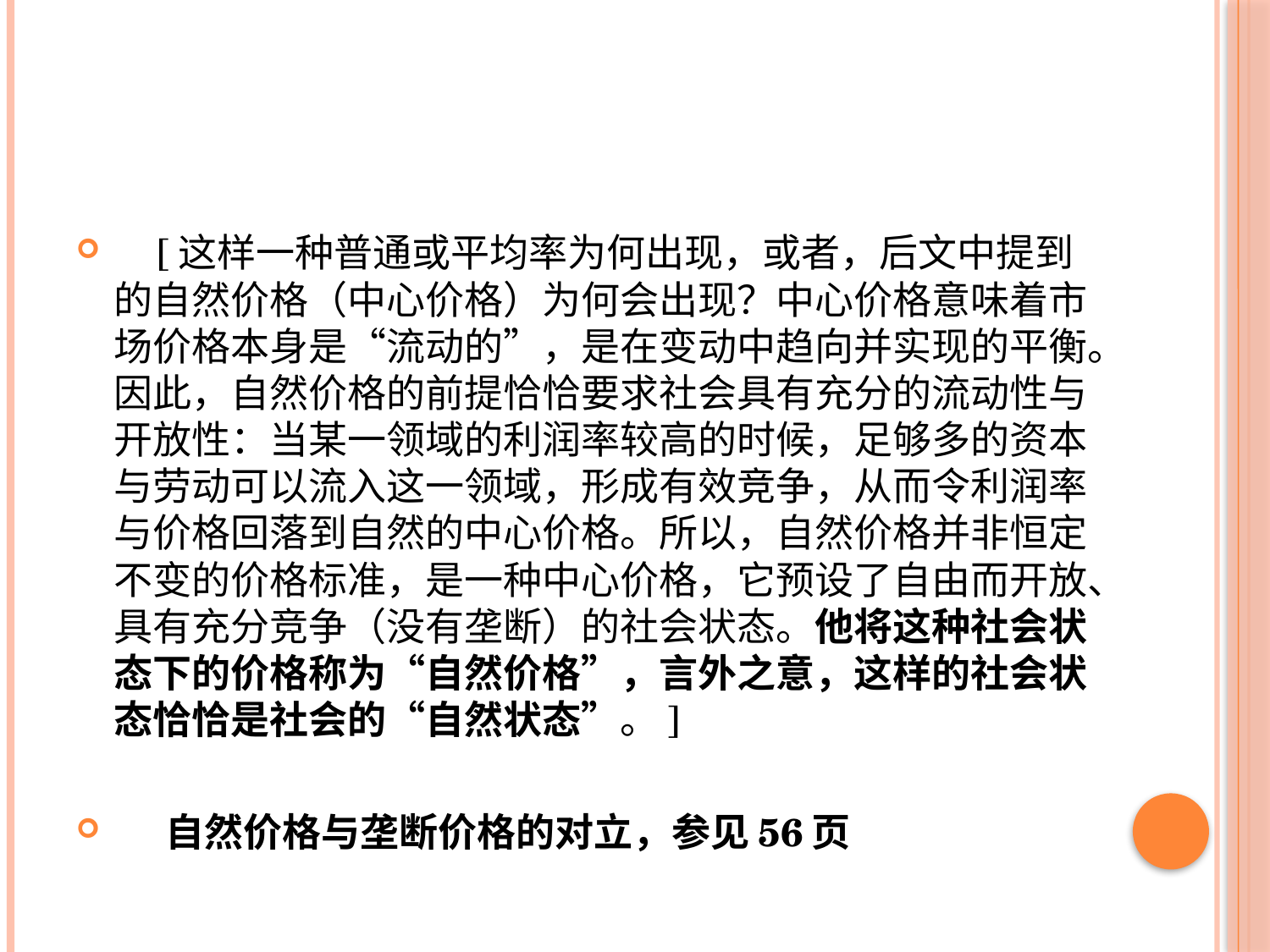

#
    [这样一种普通或平均率为何出现，或者，后文中提到的自然价格（中心价格）为何会出现？中心价格意味着市场价格本身是“流动的”，是在变动中趋向并实现的平衡。因此，自然价格的前提恰恰要求社会具有充分的流动性与开放性：当某一领域的利润率较高的时候，足够多的资本与劳动可以流入这一领域，形成有效竞争，从而令利润率与价格回落到自然的中心价格。所以，自然价格并非恒定不变的价格标准，是一种中心价格，它预设了自由而开放、具有充分竞争（没有垄断）的社会状态。他将这种社会状态下的价格称为“自然价格”，言外之意，这样的社会状态恰恰是社会的“自然状态”。]

     自然价格与垄断价格的对立，参见56页